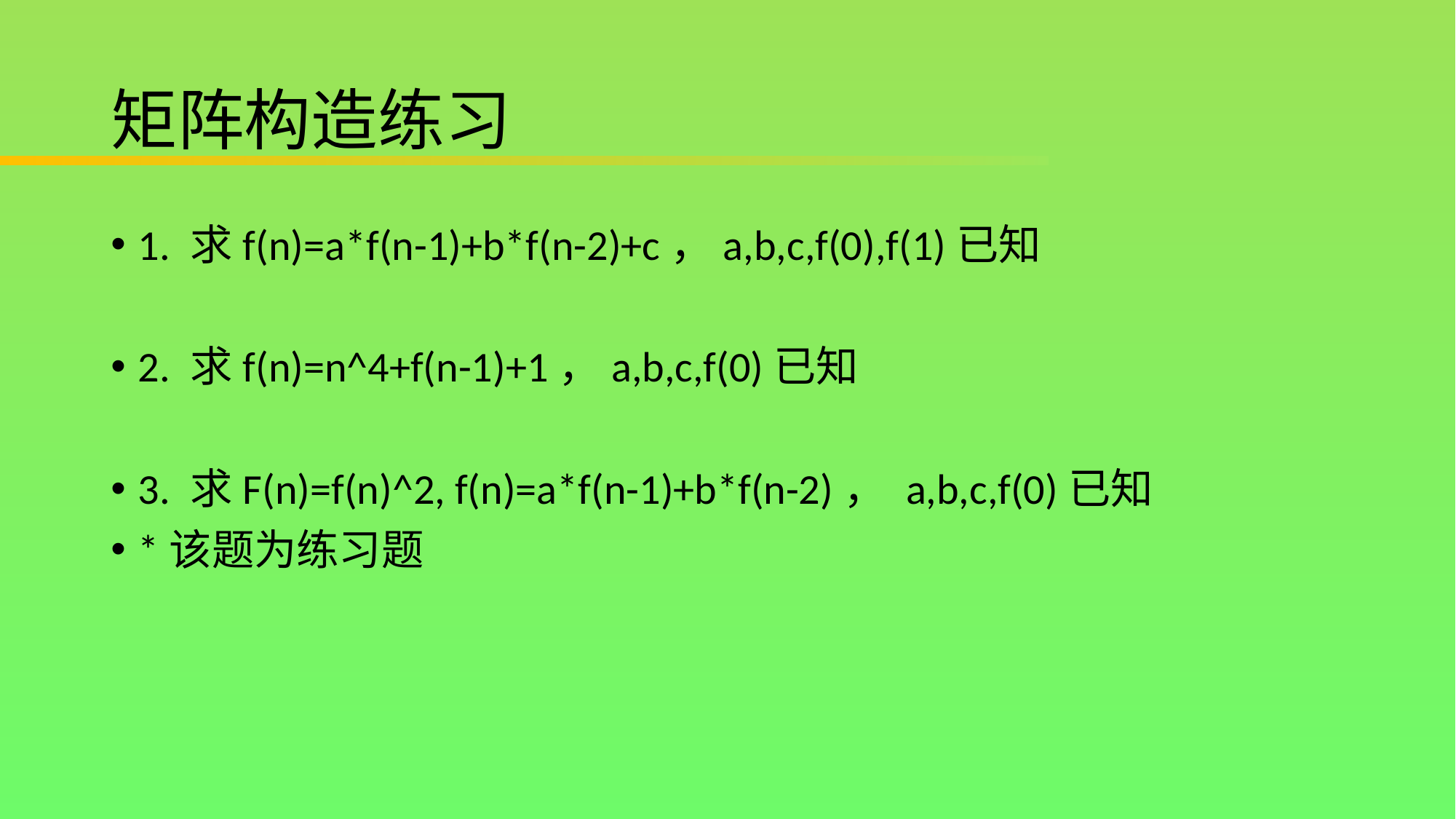

# 矩阵构造练习
1. 求f(n)=a*f(n-1)+b*f(n-2)+c，a,b,c,f(0),f(1)已知

2. 求f(n)=n^4+f(n-1)+1，a,b,c,f(0)已知

3. 求F(n)=f(n)^2, f(n)=a*f(n-1)+b*f(n-2)， a,b,c,f(0)已知
*该题为练习题